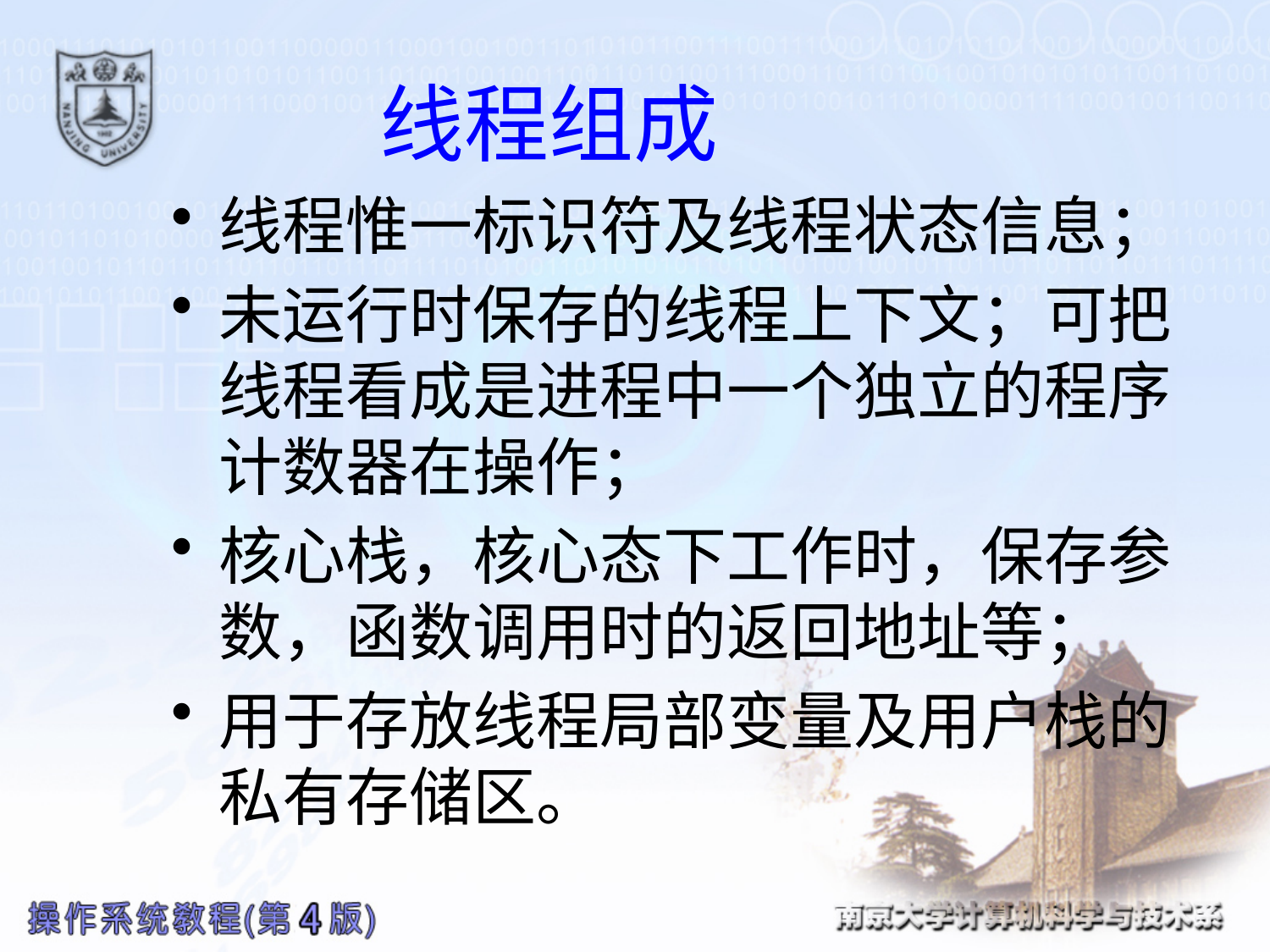

# 线程组成
线程惟一标识符及线程状态信息；
未运行时保存的线程上下文；可把线程看成是进程中一个独立的程序计数器在操作；
核心栈，核心态下工作时，保存参数，函数调用时的返回地址等；
用于存放线程局部变量及用户栈的私有存储区。